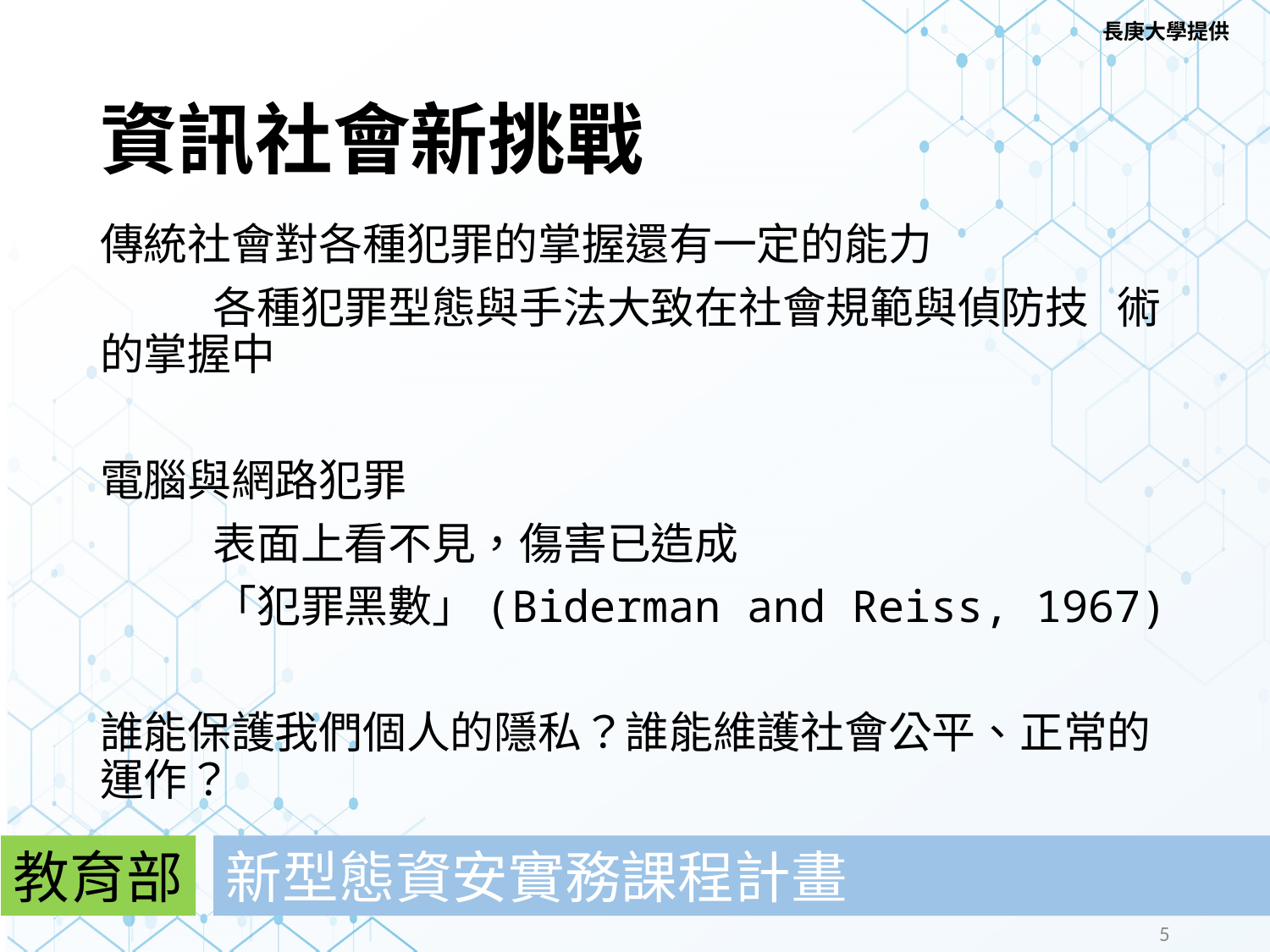

長庚大學提供
# 資訊社會新挑戰​
傳統社會對各種犯罪的掌握還有一定的能力​
	各種犯罪型態與手法大致在社會規範與偵防技	術的掌握中​

電腦與網路犯罪​
	表面上看不見，傷害已造成​
	「犯罪黑數」(Biderman and Reiss, 1967)​

誰能保護我們個人的隱私？誰能維護社會公平、正常的運作？​
教育部
新型態資安實務課程計畫
5